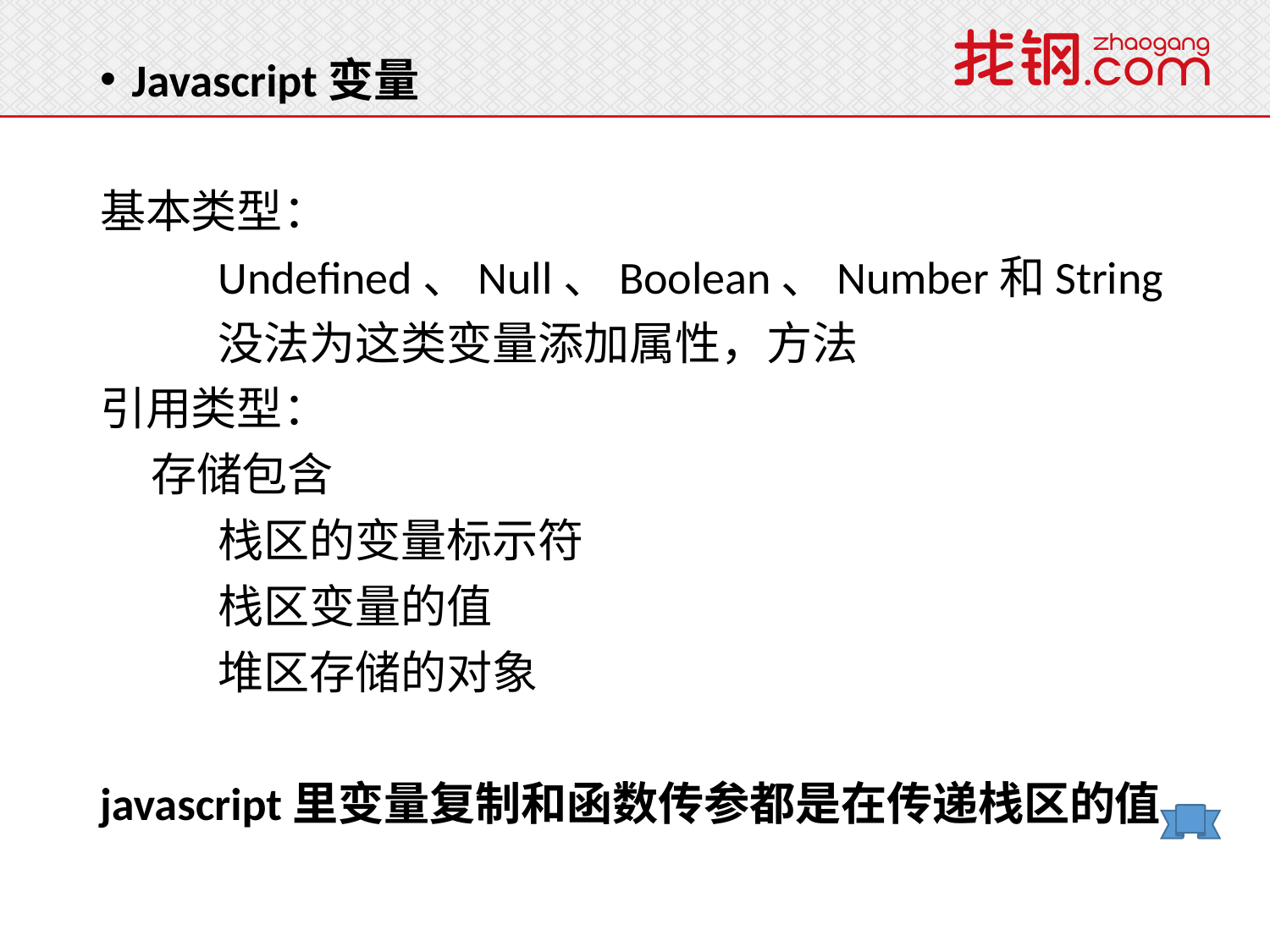

# Javascript变量

基本类型：
	Undefined、Null、Boolean、Number和String
	没法为这类变量添加属性，方法
引用类型：
    存储包含
	栈区的变量标示符
	栈区变量的值
	堆区存储的对象

javascript里变量复制和函数传参都是在传递栈区的值